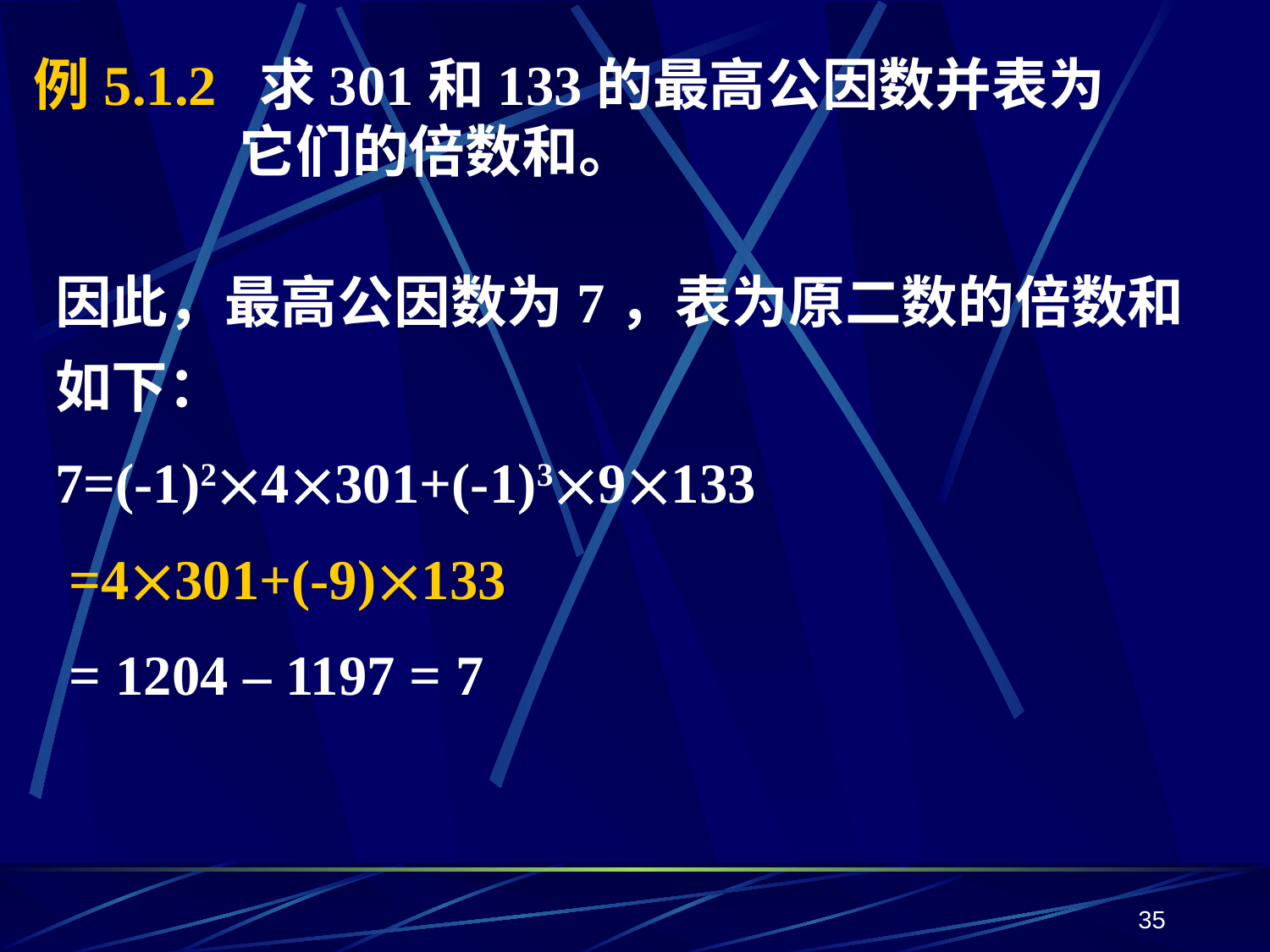

# 例5.1.2  求301和133的最高公因数并表为 它们的倍数和。
因此，最高公因数为7，表为原二数的倍数和如下：
7=(-1)2×4×301+(-1)3×9×133
 =4×301+(-9)×133
 = 1204 – 1197 = 7
35